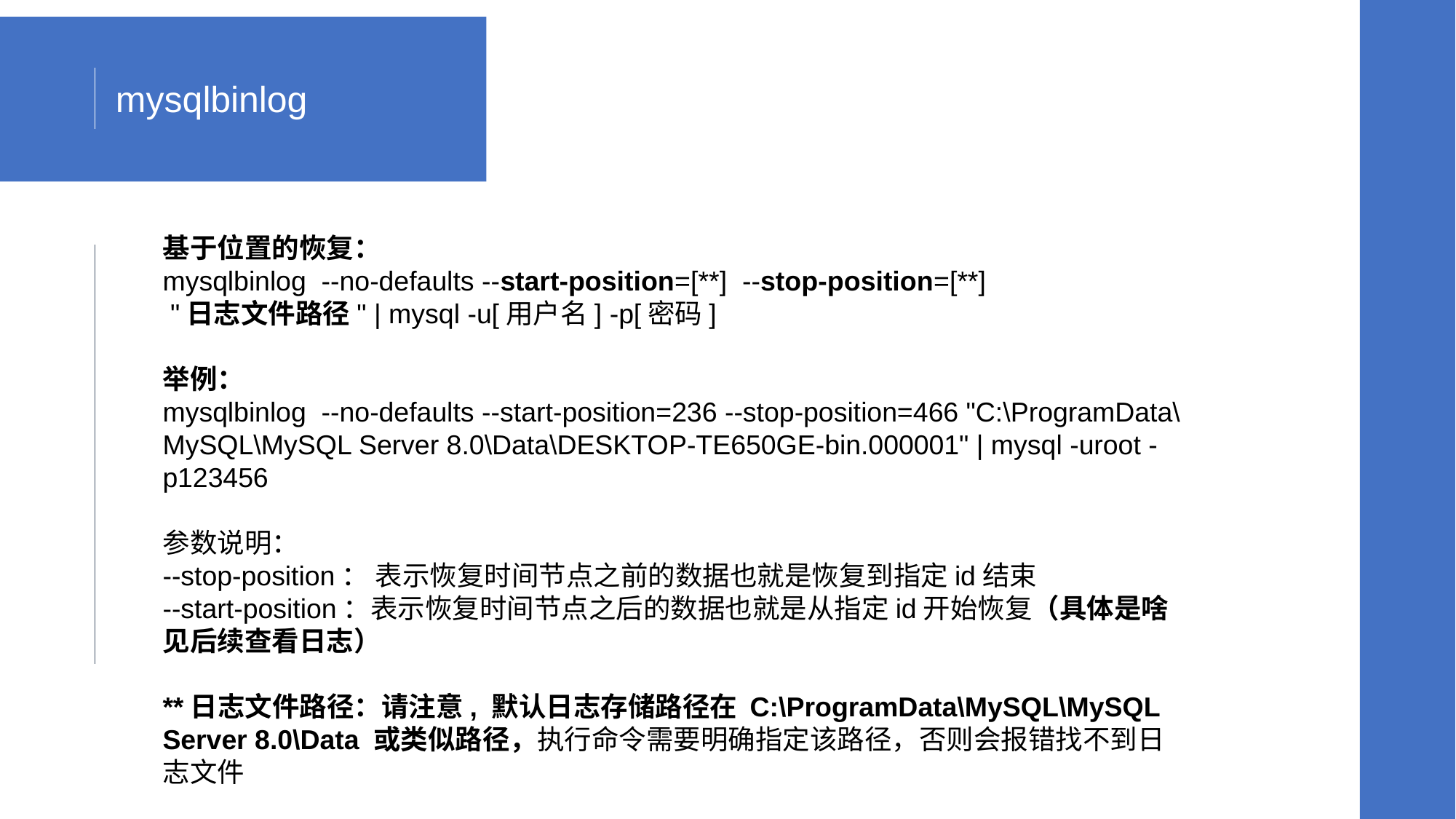

mysqlbinlog
基于位置的恢复：
mysqlbinlog  --no-defaults --start-position=[**]  --stop-position=[**]
 "日志文件路径" | mysql -u[用户名] -p[密码]

举例：
mysqlbinlog  --no-defaults --start-position=236 --stop-position=466 "C:\ProgramData\MySQL\MySQL Server 8.0\Data\DESKTOP-TE650GE-bin.000001" | mysql -uroot -p123456

参数说明：
--stop-position： 表示恢复时间节点之前的数据也就是恢复到指定id结束
--start-position：表示恢复时间节点之后的数据也就是从指定id开始恢复（具体是啥见后续查看日志）

**日志文件路径：请注意, 默认日志存储路径在 C:\ProgramData\MySQL\MySQL Server 8.0\Data 或类似路径，执行命令需要明确指定该路径，否则会报错找不到日志文件